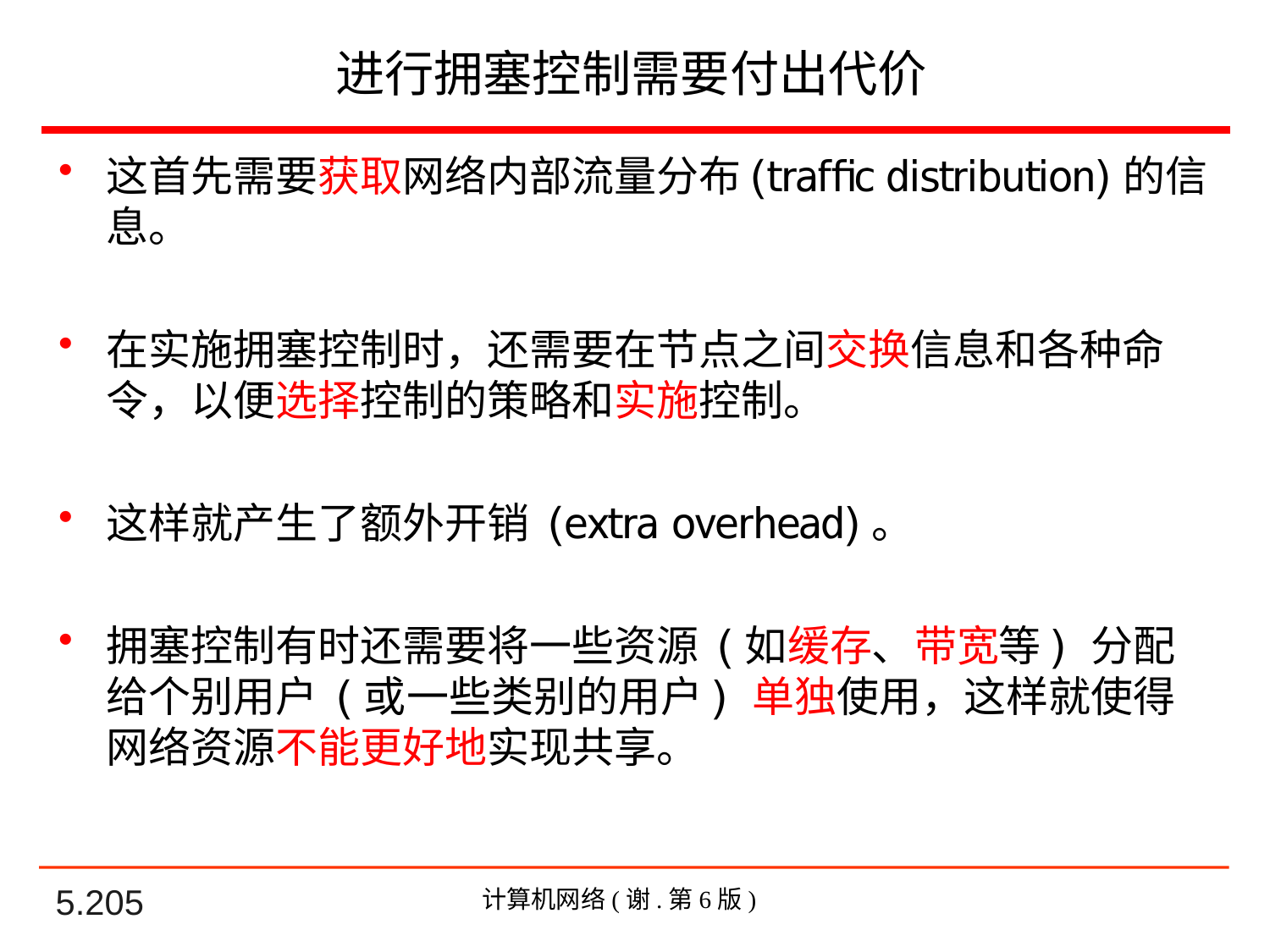

# 进行拥塞控制需要付出代价
这首先需要获取网络内部流量分布(traffic distribution)的信息。

在实施拥塞控制时，还需要在节点之间交换信息和各种命令，以便选择控制的策略和实施控制。

这样就产生了额外开销 (extra overhead)。

拥塞控制有时还需要将一些资源 (如缓存、带宽等) 分配给个别用户 (或一些类别的用户) 单独使用，这样就使得网络资源不能更好地实现共享。